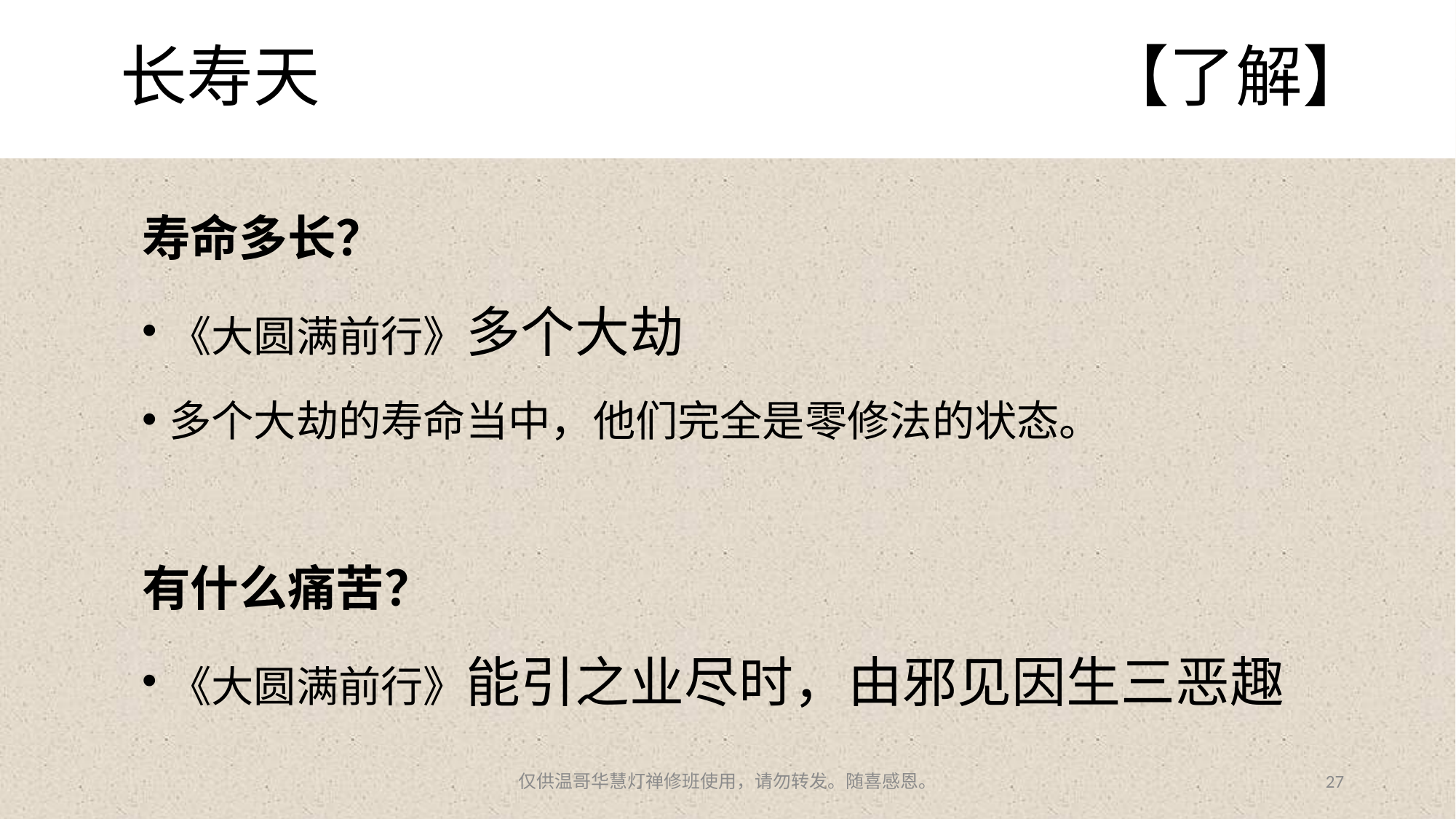

# 长寿天								【了解】
寿命多长？
《大圆满前行》多个大劫
多个大劫的寿命当中，他们完全是零修法的状态。

有什么痛苦？
《大圆满前行》能引之业尽时，由邪见因生三恶趣

仅供温哥华慧灯禅修班使用，请勿转发。随喜感恩。
27